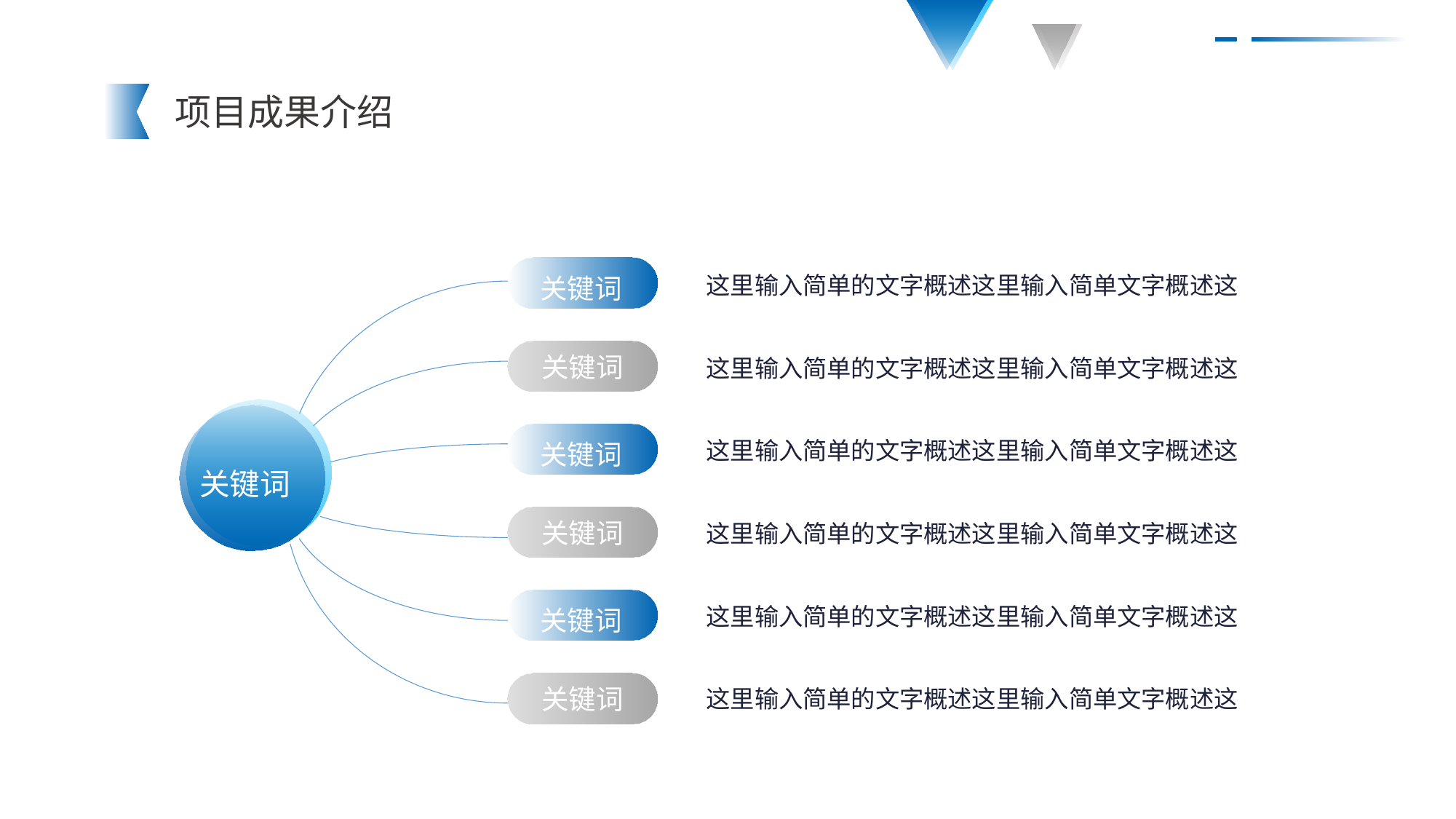

项目成果介绍

关键词
这里输入简单的文字概述这里输入简单文字概述这

这里输入简单的文字概述这里输入简单文字概述这

关键词

这里输入简单的文字概述这里输入简单文字概述这

关键词
关键词
这里输入简单的文字概述这里输入简单文字概述这

关键词
这里输入简单的文字概述这里输入简单文字概述这

关键词
这里输入简单的文字概述这里输入简单文字概述这

关键词